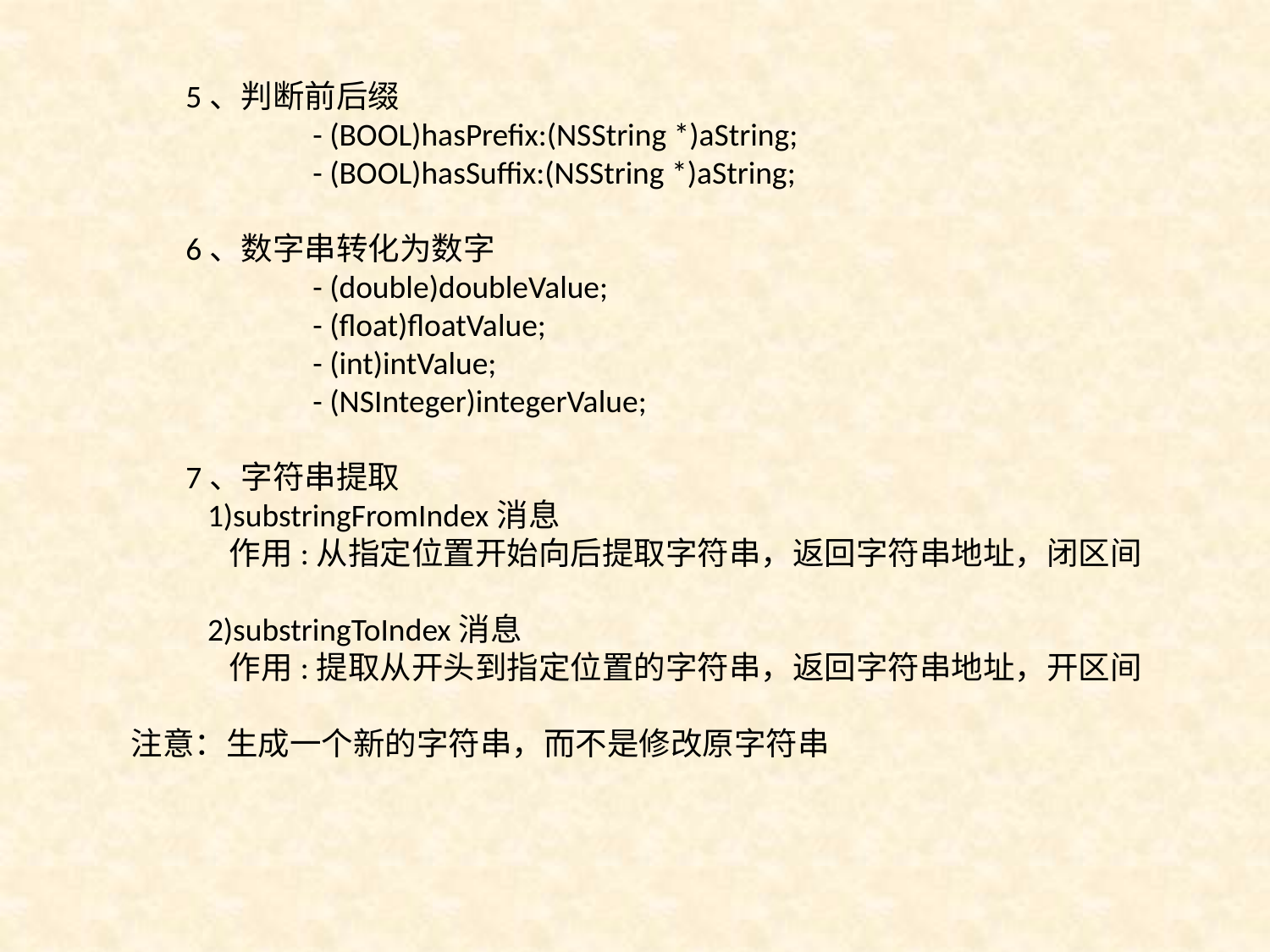

5、判断前后缀
		- (BOOL)hasPrefix:(NSString *)aString;
		- (BOOL)hasSuffix:(NSString *)aString;

	6、数字串转化为数字
		- (double)doubleValue;
		- (float)floatValue;
		- (int)intValue;
		- (NSInteger)integerValue;

	7、字符串提取
	   1)substringFromIndex消息
	     作用:从指定位置开始向后提取字符串，返回字符串地址，闭区间

	   2)substringToIndex消息
	     作用:提取从开头到指定位置的字符串，返回字符串地址，开区间

         注意：生成一个新的字符串，而不是修改原字符串